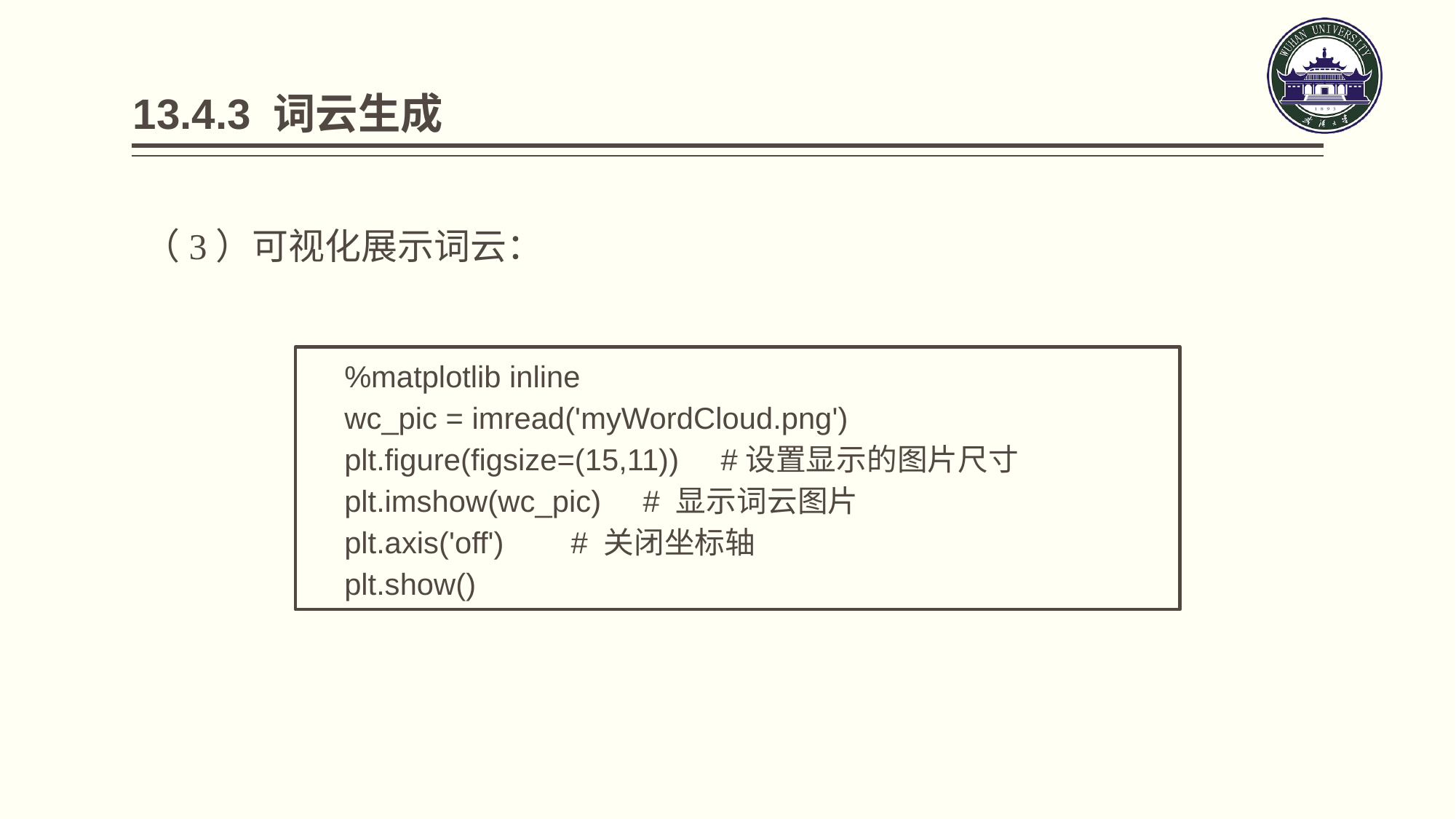

13.4.3 词云生成
（3）可视化展示词云：

%matplotlib inline
wc_pic = imread('myWordCloud.png')
plt.figure(figsize=(15,11))     #设置显示的图片尺寸
plt.imshow(wc_pic)     # 显示词云图片
plt.axis('off')        # 关闭坐标轴
plt.show()